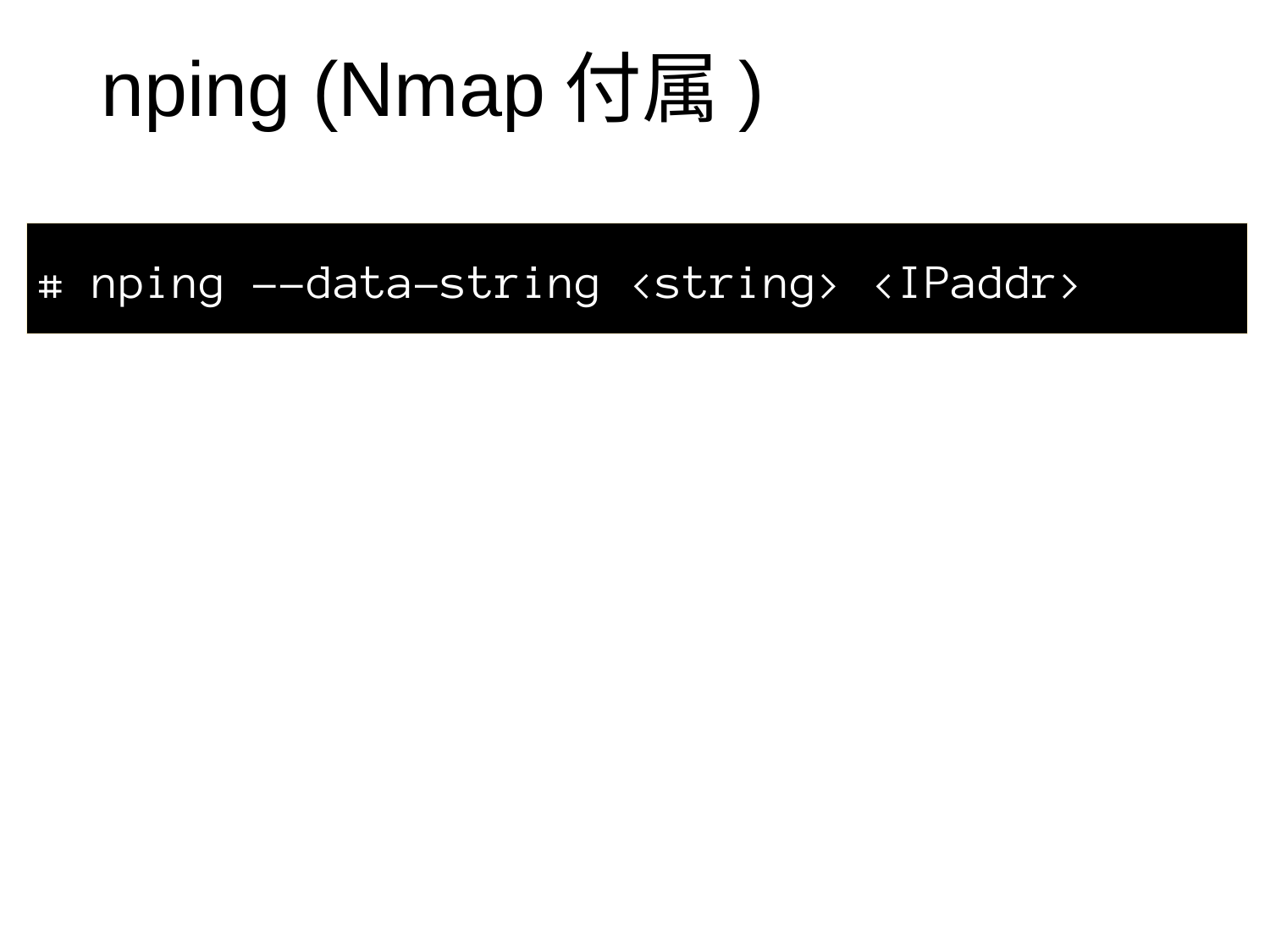

# nping (Nmap付属)
# nping --data-string <string> <IPaddr>